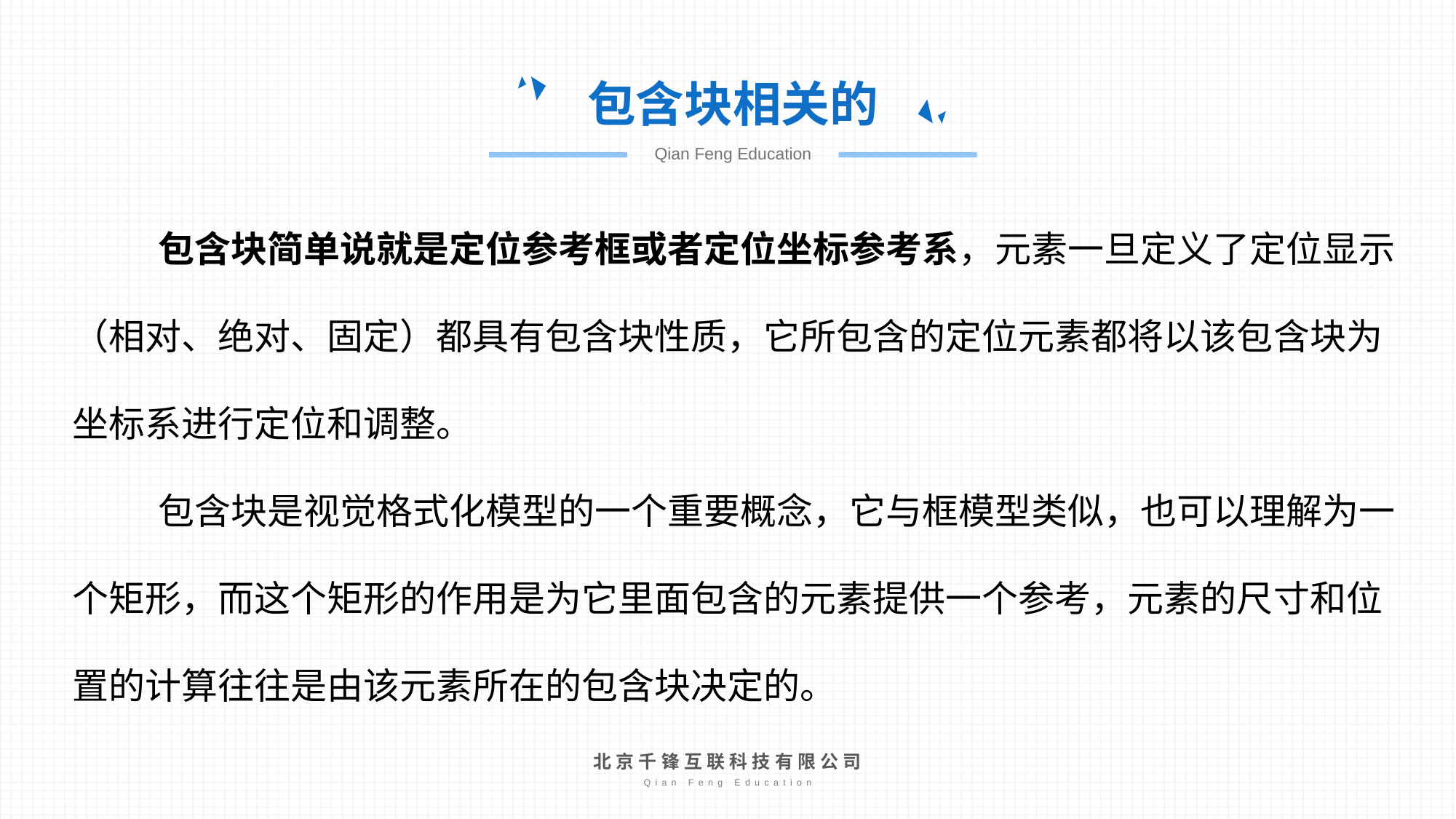

包含块相关的

Qian Feng Education

包含块简单说就是定位参考框或者定位坐标参考系，元素一旦定义了定位显示（相对、绝对、固定）都具有包含块性质，它所包含的定位元素都将以该包含块为坐标系进行定位和调整。
包含块是视觉格式化模型的一个重要概念，它与框模型类似，也可以理解为一个矩形，而这个矩形的作用是为它里面包含的元素提供一个参考，元素的尺寸和位置的计算往往是由该元素所在的包含块决定的。
北京千锋互联科技有限公司
Qian Feng Education